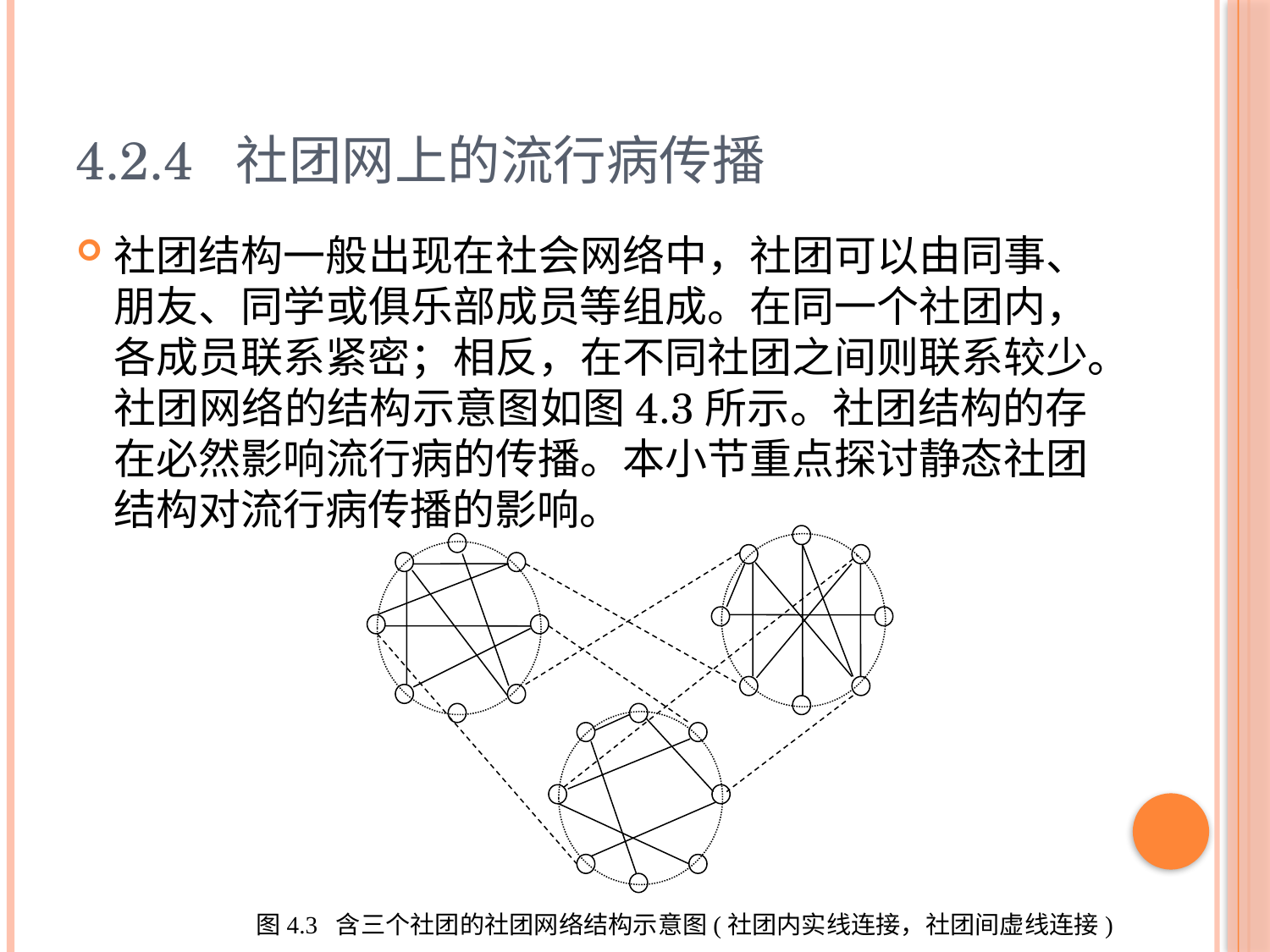

# 4.2.4  社团网上的流行病传播
社团结构一般出现在社会网络中，社团可以由同事、朋友、同学或俱乐部成员等组成。在同一个社团内，各成员联系紧密；相反，在不同社团之间则联系较少。社团网络的结构示意图如图4.3所示。社团结构的存在必然影响流行病的传播。本小节重点探讨静态社团结构对流行病传播的影响。

图4.3  含三个社团的社团网络结构示意图(社团内实线连接，社团间虚线连接)